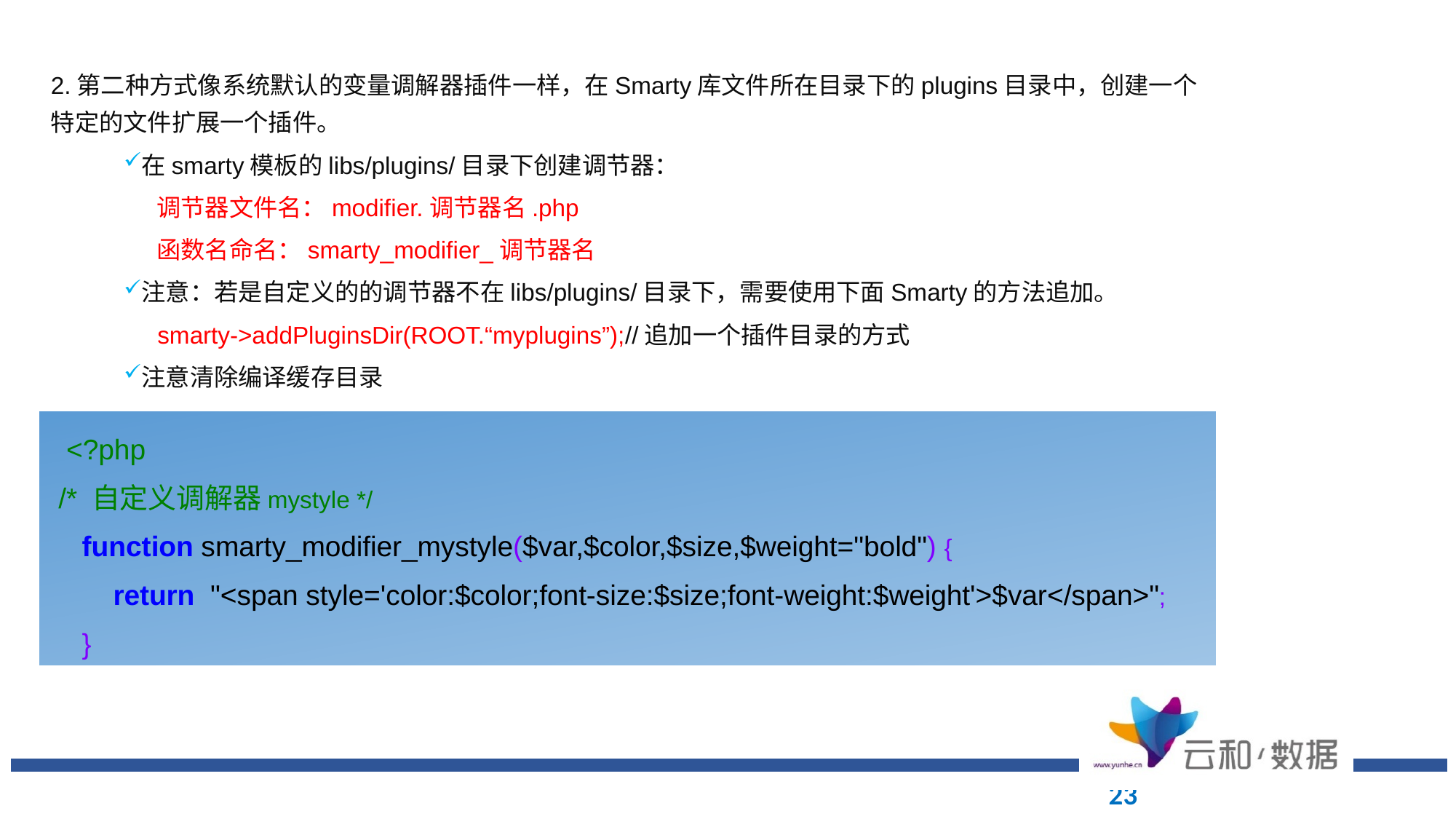

2.第二种方式像系统默认的变量调解器插件一样，在Smarty库文件所在目录下的plugins目录中，创建一个特定的文件扩展一个插件。
在smarty模板的libs/plugins/目录下创建调节器：
     调节器文件名：modifier.调节器名.php
     函数名命名：smarty_modifier_调节器名
注意：若是自定义的的调节器不在libs/plugins/目录下，需要使用下面Smarty的方法追加。
     smarty->addPluginsDir(ROOT.“myplugins”);//追加一个插件目录的方式
注意清除编译缓存目录

  <?php
 /* 自定义调解器mystyle */
    function smarty_modifier_mystyle($var,$color,$size,$weight="bold") {
        return  "<span style='color:$color;font-size:$size;font-weight:$weight'>$var</span>";
    }
23